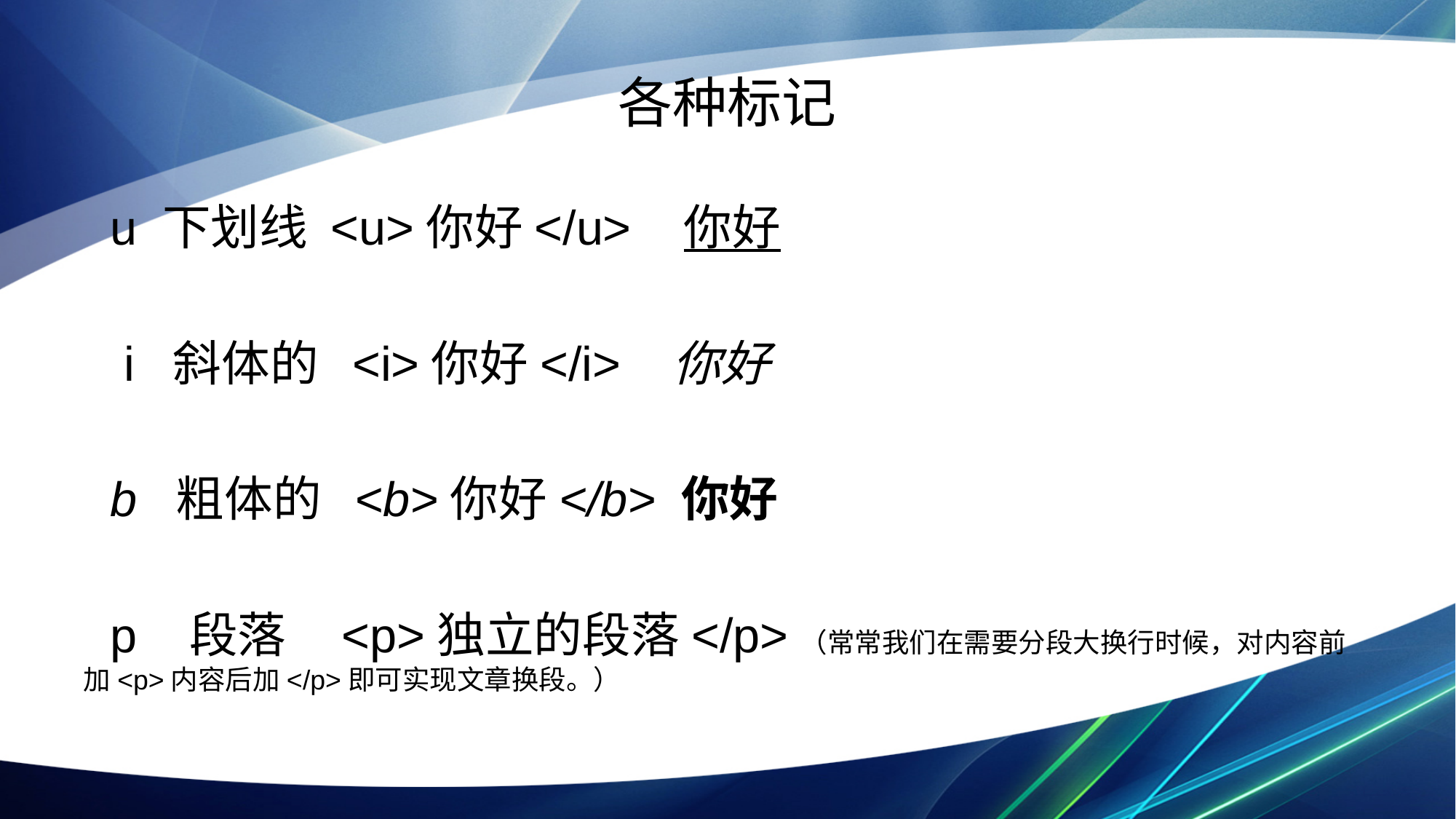

# 各种标记
  u 下划线 <u>你好</u>   你好

   i  斜体的  <i>你好</i>   你好

  b  粗体的  <b>你好</b> 你好

  p   段落    <p>独立的段落</p>（常常我们在需要分段大换行时候，对内容前加<p>内容后加</p>即可实现文章换段。）